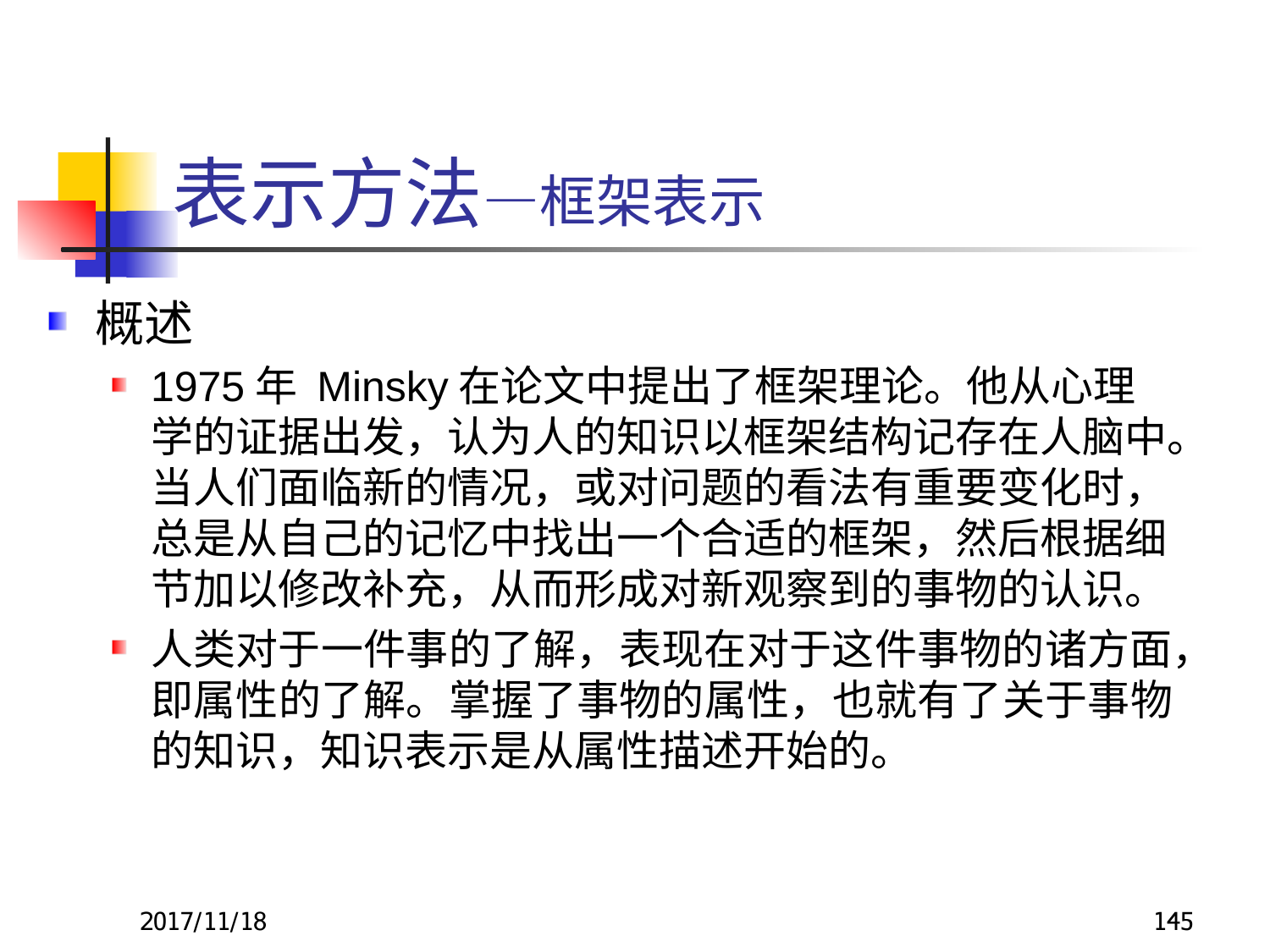

# 表示方法—框架表示
概述
1975年 Minsky在论文中提出了框架理论。他从心理学的证据出发，认为人的知识以框架结构记存在人脑中。当人们面临新的情况，或对问题的看法有重要变化时，总是从自己的记忆中找出一个合适的框架，然后根据细节加以修改补充，从而形成对新观察到的事物的认识。
人类对于一件事的了解，表现在对于这件事物的诸方面，即属性的了解。掌握了事物的属性，也就有了关于事物的知识，知识表示是从属性描述开始的。
2017/11/18
145